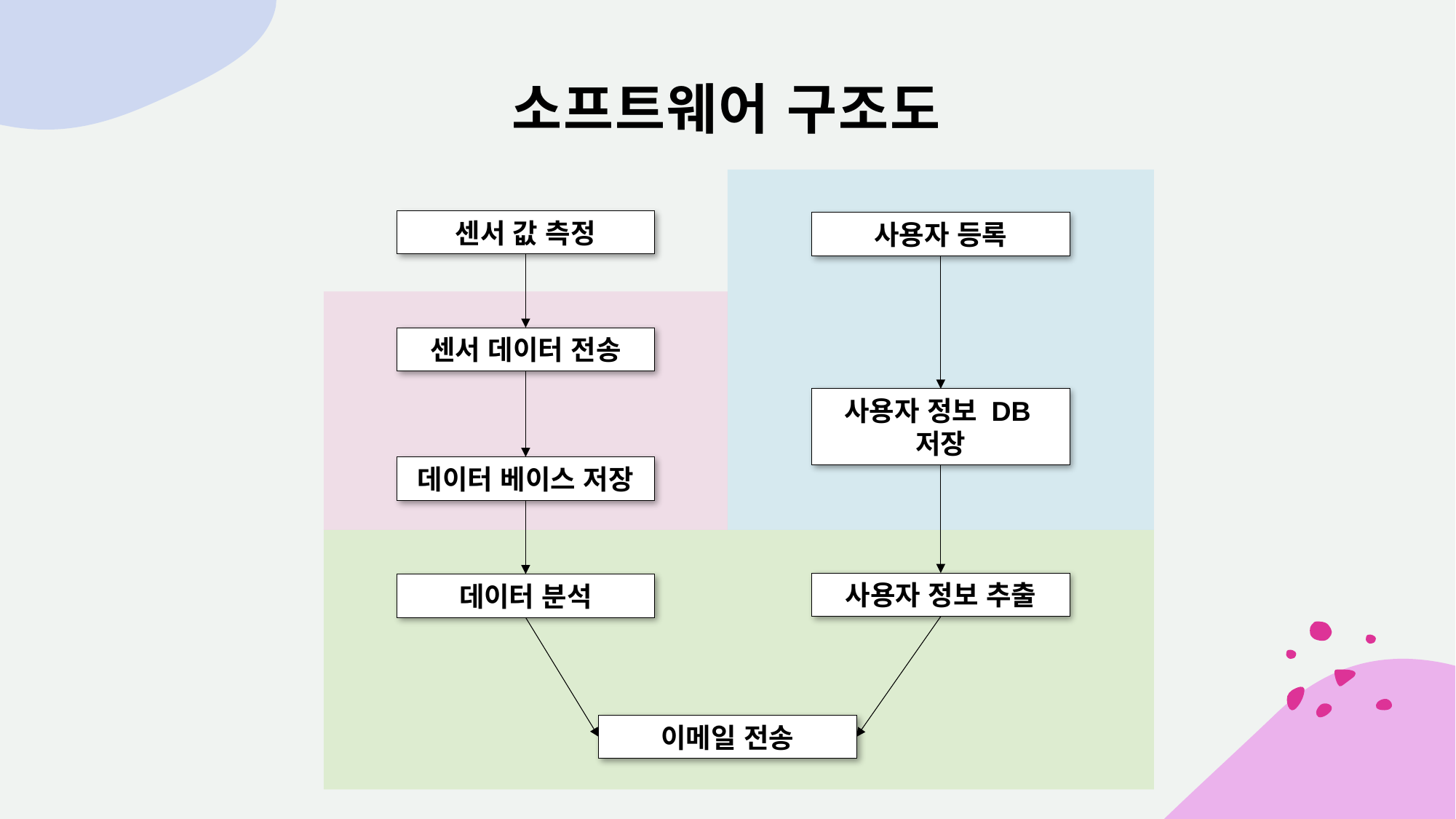

소프트웨어 구조도

센서 값 측정
사용자 등록

센서 데이터 전송
사용자 정보 DB저장
데이터 베이스 저장

사용자 정보 추출
데이터 분석
이메일 전송